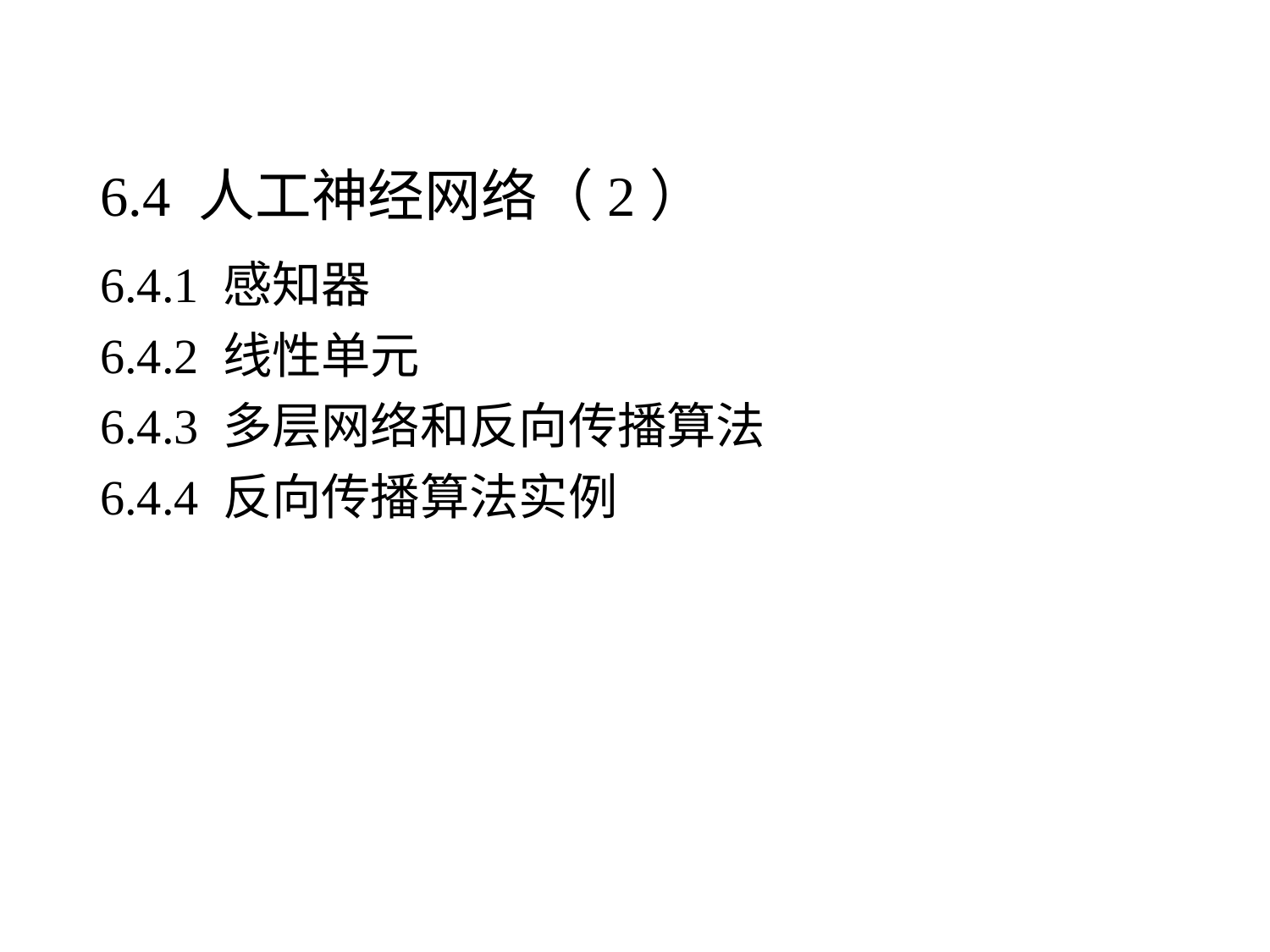

# 6.4 人工神经网络（2）
6.4.1 感知器
6.4.2 线性单元
6.4.3 多层网络和反向传播算法
6.4.4 反向传播算法实例